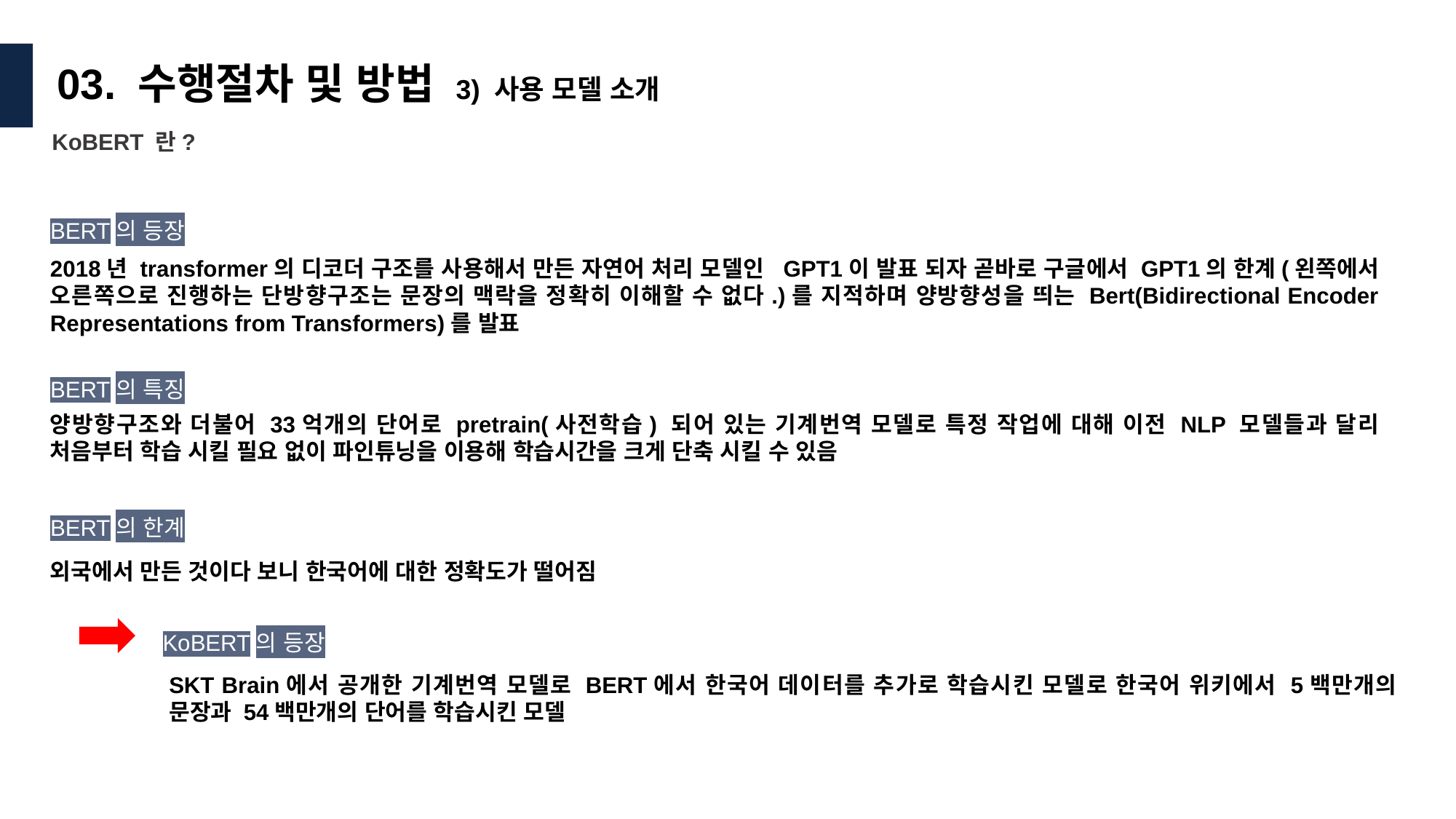

03. 수행절차 및 방법 3) 사용 모델 소개
KoBERT 란?
BERT의 등장
2018년 transformer의 디코더 구조를 사용해서 만든 자연어 처리 모델인  GPT1이 발표 되자 곧바로 구글에서 GPT1의 한계(왼쪽에서 오른쪽으로 진행하는 단방향구조는 문장의 맥락을 정확히 이해할 수 없다.)를 지적하며 양방향성을 띄는 Bert(Bidirectional Encoder Representations from Transformers)를 발표

BERT의 특징
양방향구조와 더불어 33억개의 단어로 pretrain(사전학습) 되어 있는 기계번역 모델로 특정 작업에 대해 이전 NLP 모델들과 달리 처음부터 학습 시킬 필요 없이 파인튜닝을 이용해 학습시간을 크게 단축 시킬 수 있음

BERT의 한계
외국에서 만든 것이다 보니 한국어에 대한 정확도가 떨어짐

KoBERT의 등장

SKT Brain에서 공개한 기계번역 모델로 BERT에서 한국어 데이터를 추가로 학습시킨 모델로 한국어 위키에서 5백만개의 문장과 54백만개의 단어를 학습시킨 모델